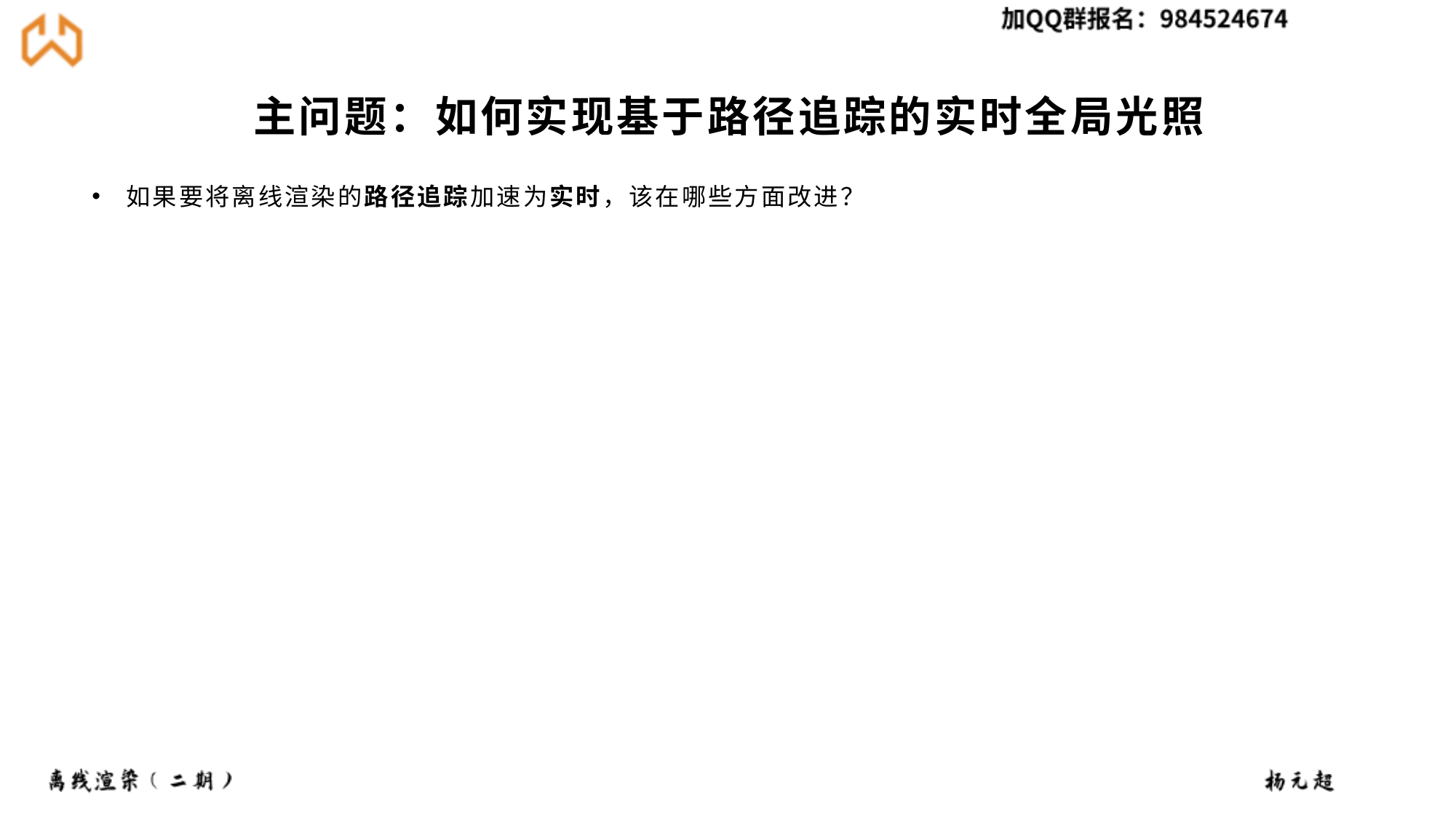

# 主问题：如何实现基于路径追踪的实时全局光照
如果要将离线渲染的路径追踪加速为实时，该在哪些方面改进？